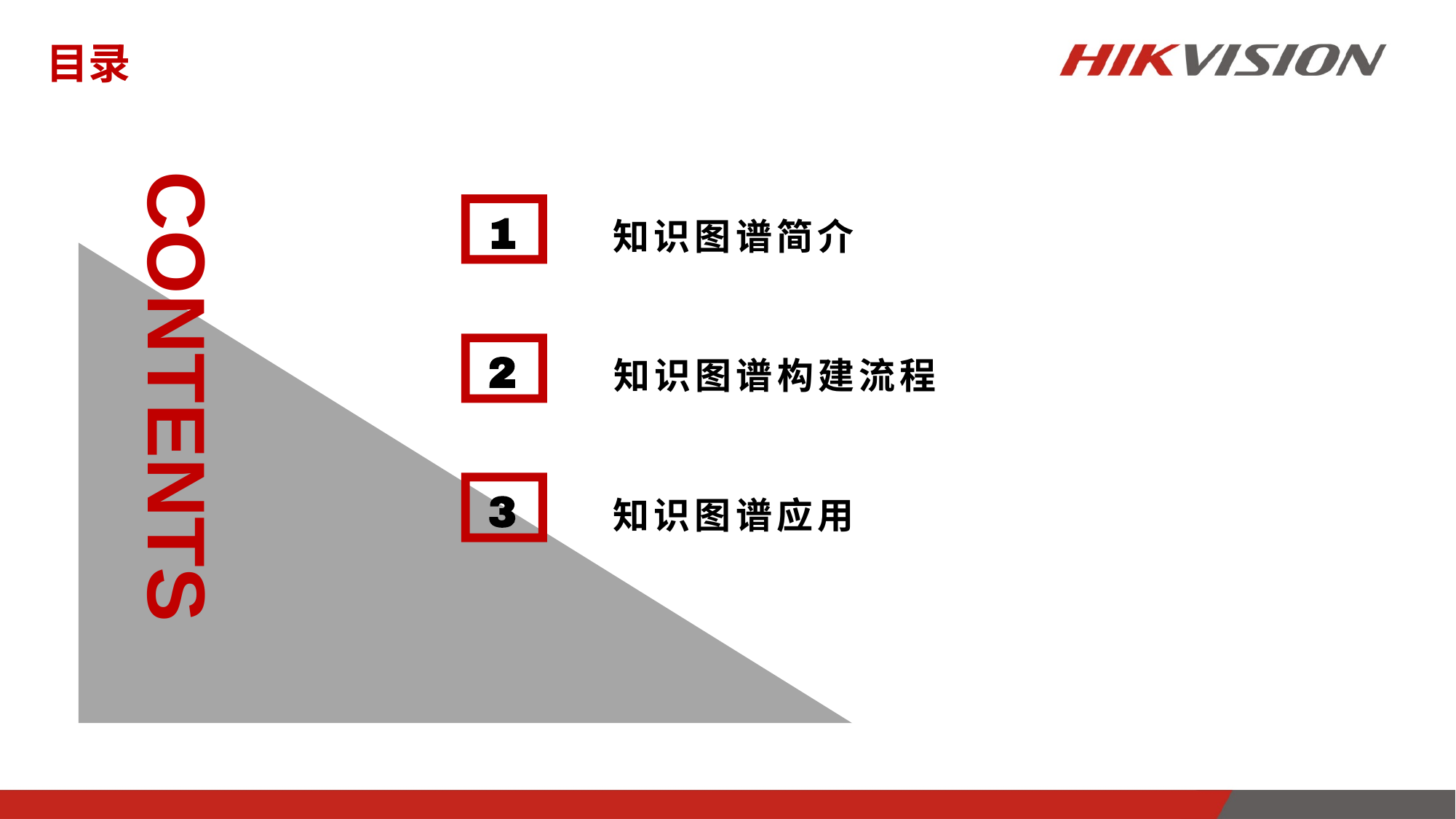

# 目录
CONTENTS

1
知识图谱简介

2
知识图谱构建流程

3
知识图谱应用